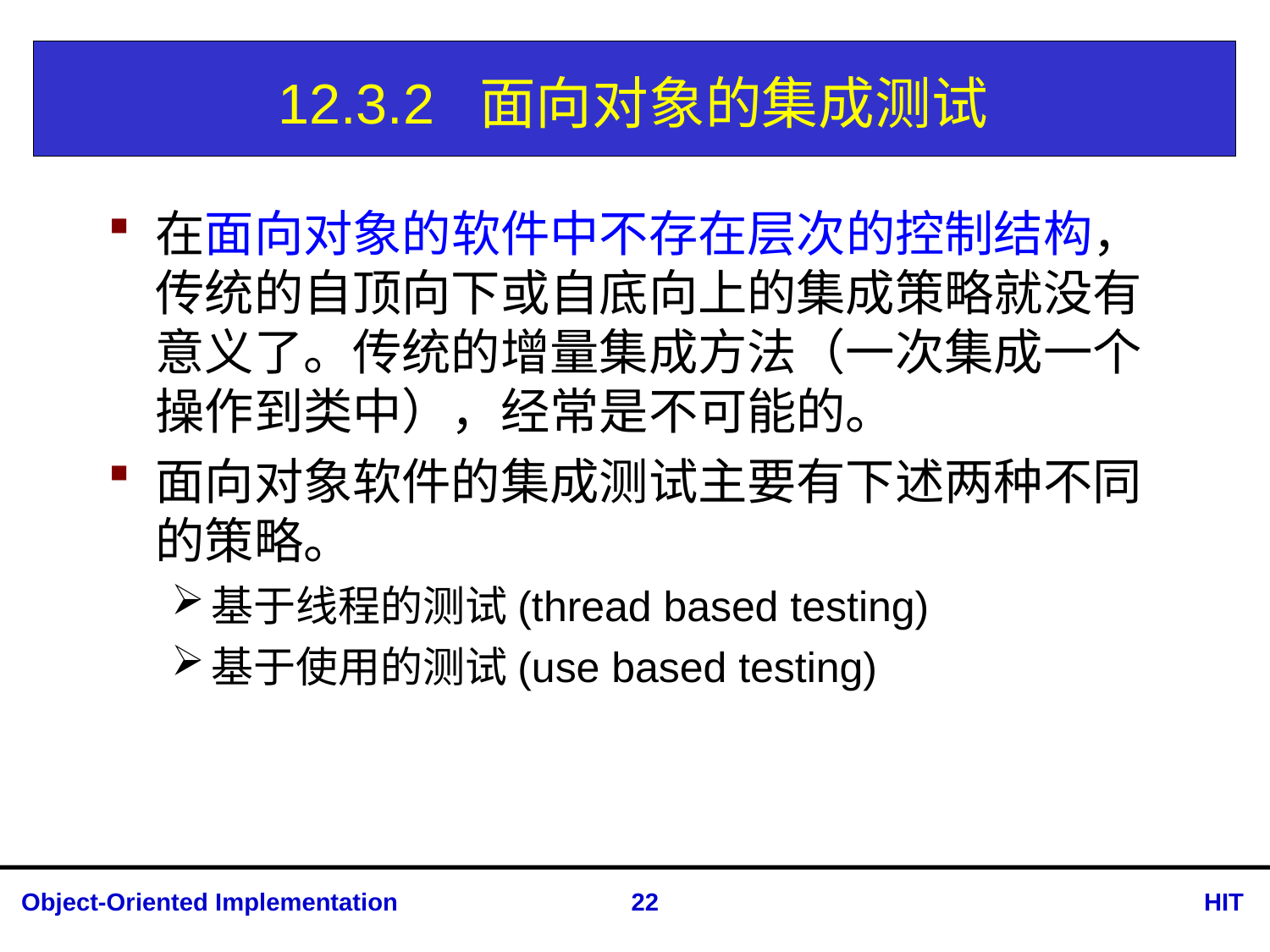

# 12.3.2  面向对象的集成测试
在面向对象的软件中不存在层次的控制结构，传统的自顶向下或自底向上的集成策略就没有意义了。传统的增量集成方法（一次集成一个操作到类中），经常是不可能的。
面向对象软件的集成测试主要有下述两种不同的策略。
基于线程的测试(thread based testing)
基于使用的测试(use based testing)